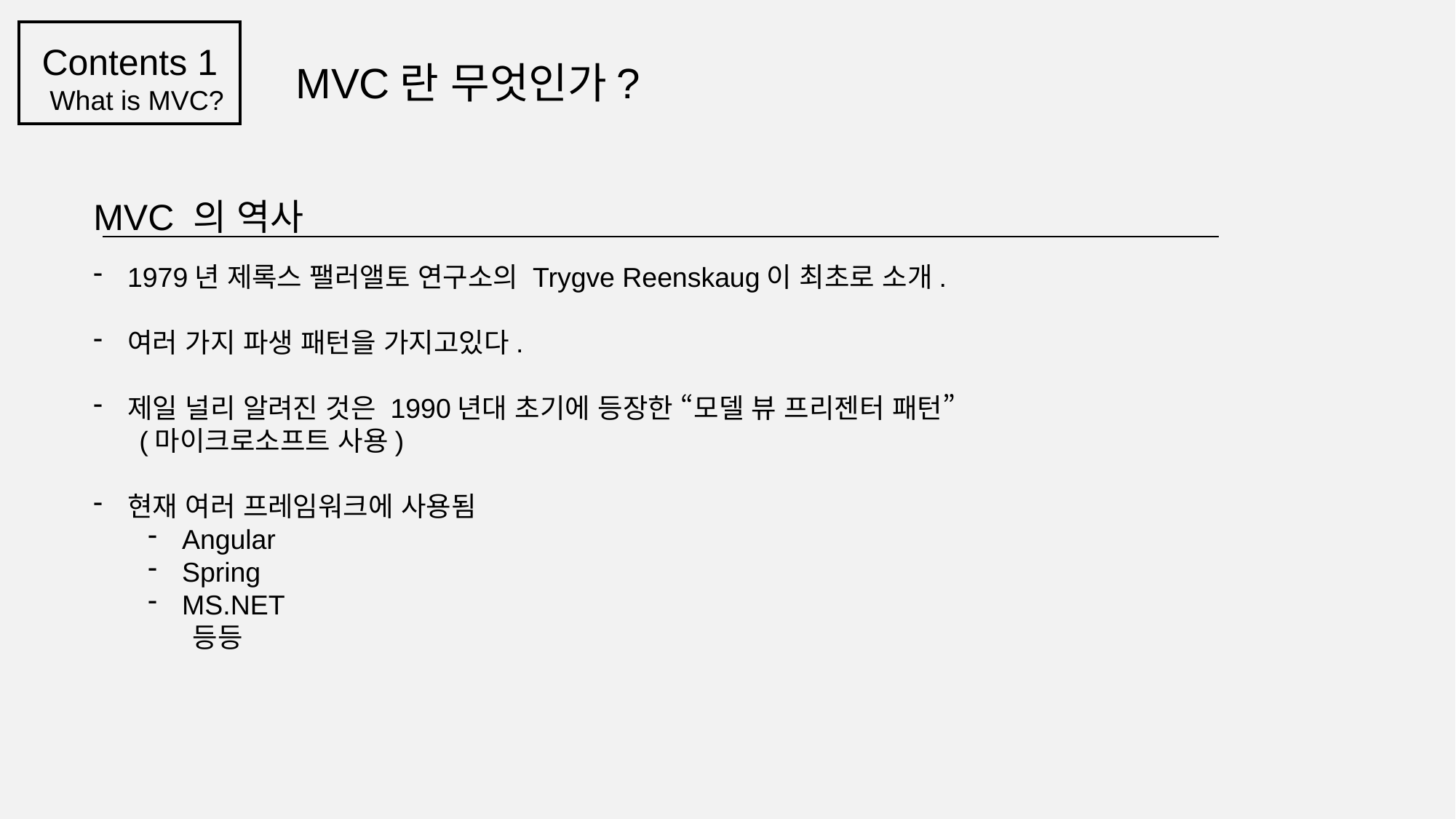

Contents 1
What is MVC?
MVC란 무엇인가?
MVC 의 역사
1979년 제록스 팰러앨토 연구소의 Trygve Reenskaug이 최초로 소개.

여러 가지 파생 패턴을 가지고있다.

제일 널리 알려진 것은 1990년대 초기에 등장한 “모델 뷰 프리젠터 패턴”
      (마이크로소프트 사용)

현재 여러 프레임워크에 사용됨
Angular
Spring
MS.NET
     등등